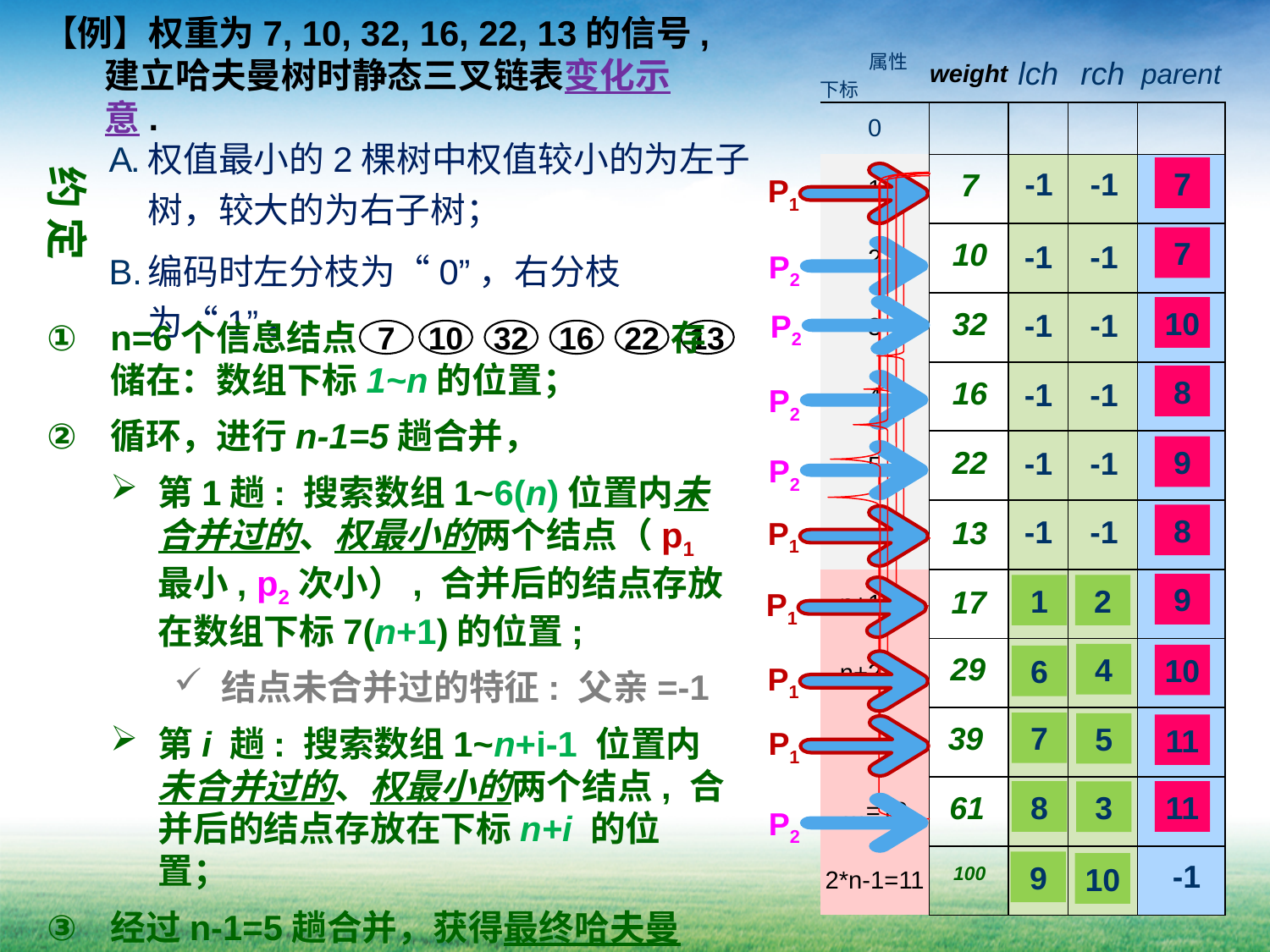

# 【例】权重为7, 10, 32, 16, 22, 13的信号, 建立哈夫曼树时静态三叉链表变化示意.
| 属性 下标 | weight | lch | rch | parent |
| --- | --- | --- | --- | --- |
| 0 |  |  |  |  |
| 1 |  |  |  |  |
| 2 |  |  |  |  |
| 3 |  |  |  |  |
| 4 |  |  |  |  |
| 5 |  |  |  |  |
| n=6 |  |  |  |  |
| n+1=7 |  |  |  |  |
| n+2=8 |  |  |  |  |
| …=9 |  |  |  |  |
| …=10 |  |  |  |  |
| 2\*n-1=11 |  |  |  |  |
权值最小的2棵树中权值较小的为左子树，较大的为右子树；
编码时左分枝为“0”，右分枝为“1”。
约 定
7
-1
-1
-1
7

P1

7
10
-1
-1
-1

P2

P2
10
32
-1
-1
-1
n=6个信息结点                                       存储在：数组下标1~n的位置；
循环，进行n-1=5趟合并，
第1趟: 搜索数组1~6(n)位置内未合并过的、权最小的两个结点（p1最小, p2次小）, 合并后的结点存放在数组下标7(n+1)的位置;
结点未合并过的特征: 父亲=-1
第i 趟: 搜索数组1~n+i-1 位置内未合并过的、权最小的两个结点, 合并后的结点存放在下标n+i 的位置；
经过n-1=5趟合并，获得最终哈夫曼树;
7
10
32
16
22
13
8
16
-1
-1
-1

P2
9
22
-1
-1
-1

P2
8

P1
-1
-1
-1
13
9
2
-1
1
-1
-1
17

P1
29
-1
-1
-1
4
10
6

P1
39
-1
-1
-1
7
5
11

P1
8
11
61
-1
-1
-1
3

P2
-1
-1
-1
9
10
100